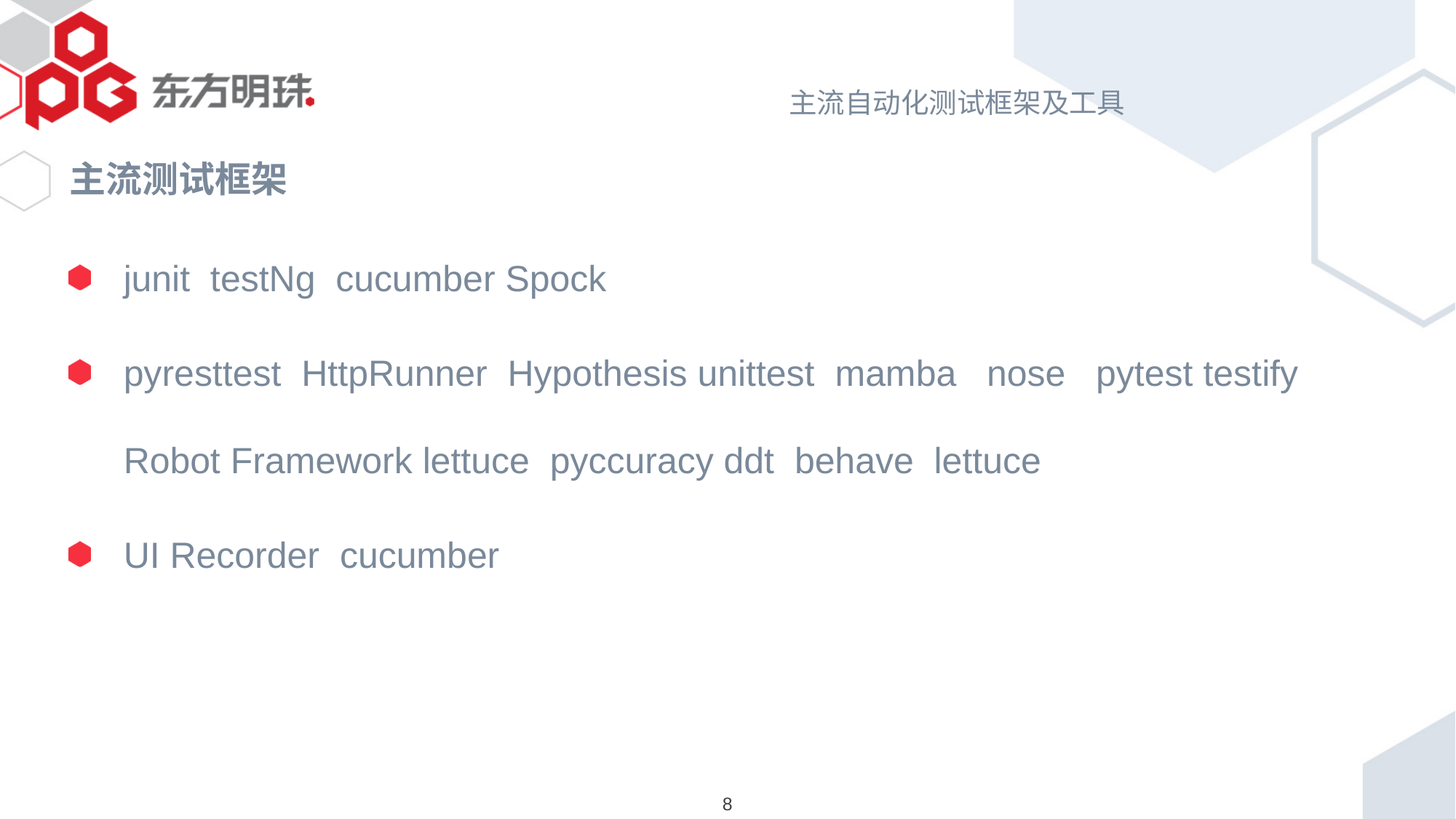

# 主流自动化测试框架及工具
主流测试框架
junit  testNg  cucumber Spock
pyresttest  HttpRunner  Hypothesis unittest  mamba   nose   pytest testify  Robot Framework lettuce  pyccuracy ddt  behave  lettuce
UI Recorder  cucumber

8